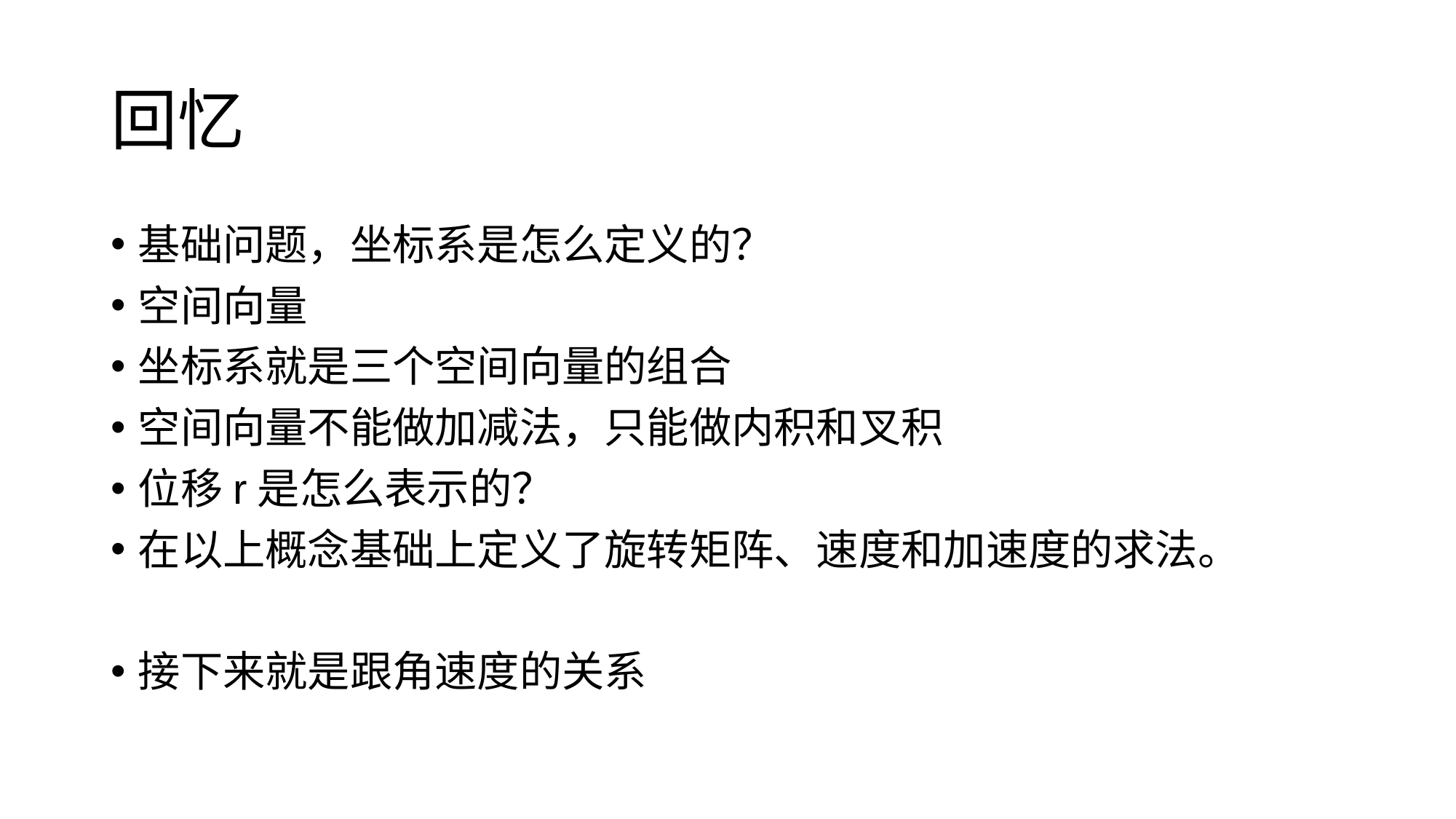

# 回忆
基础问题，坐标系是怎么定义的？
空间向量
坐标系就是三个空间向量的组合
空间向量不能做加减法，只能做内积和叉积
位移r是怎么表示的？
在以上概念基础上定义了旋转矩阵、速度和加速度的求法。

接下来就是跟角速度的关系